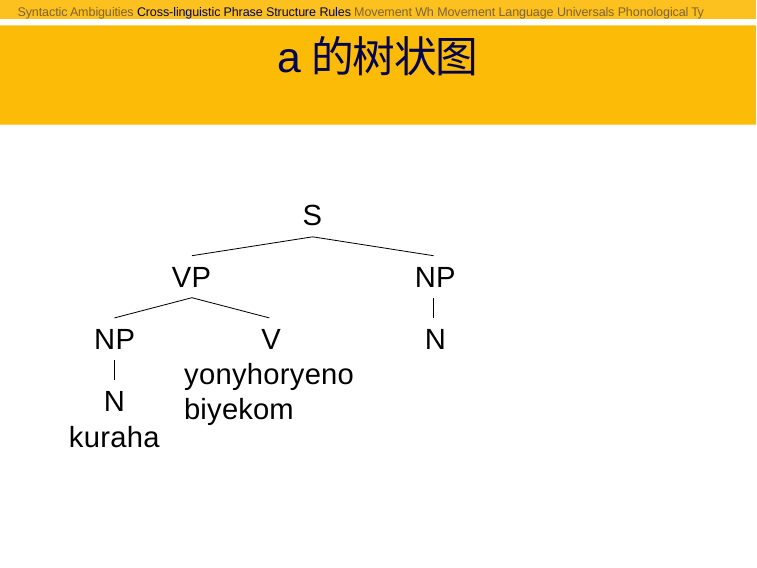

Syntactic Ambiguities Cross-linguistic Phrase Structure Rules Movement Wh Movement Language Universals Phonological Ty
# a的树状图
S

NP
V	N
yonyhoryeno	biyekom
VP

NP
N
kuraha